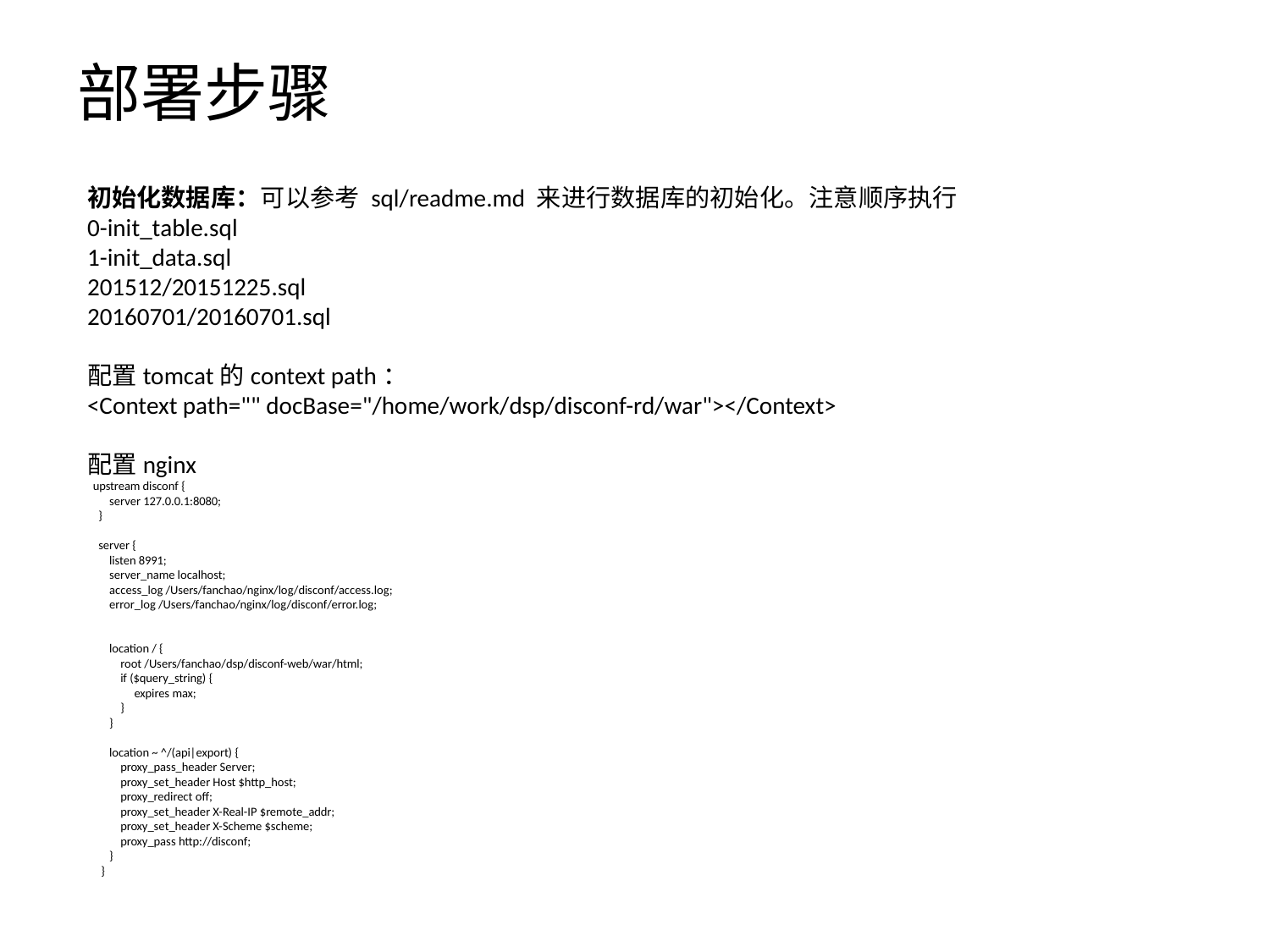

# 部署步骤
初始化数据库：可以参考 sql/readme.md 来进行数据库的初始化。注意顺序执行
0-init_table.sql
1-init_data.sql
201512/20151225.sql
20160701/20160701.sql

配置tomcat的context path：
<Context path="" docBase="/home/work/dsp/disconf-rd/war"></Context>

配置nginx
  upstream disconf {
        server 127.0.0.1:8080;
    }

    server {
        listen 8991;
        server_name localhost;
        access_log /Users/fanchao/nginx/log/disconf/access.log;
        error_log /Users/fanchao/nginx/log/disconf/error.log;

        location / {
            root /Users/fanchao/dsp/disconf-web/war/html;
            if ($query_string) {
                 expires max;
            }
        }

        location ~ ^/(api|export) {
            proxy_pass_header Server;
            proxy_set_header Host $http_host;
            proxy_redirect off;
            proxy_set_header X-Real-IP $remote_addr;
            proxy_set_header X-Scheme $scheme;
            proxy_pass http://disconf;
        }
     }